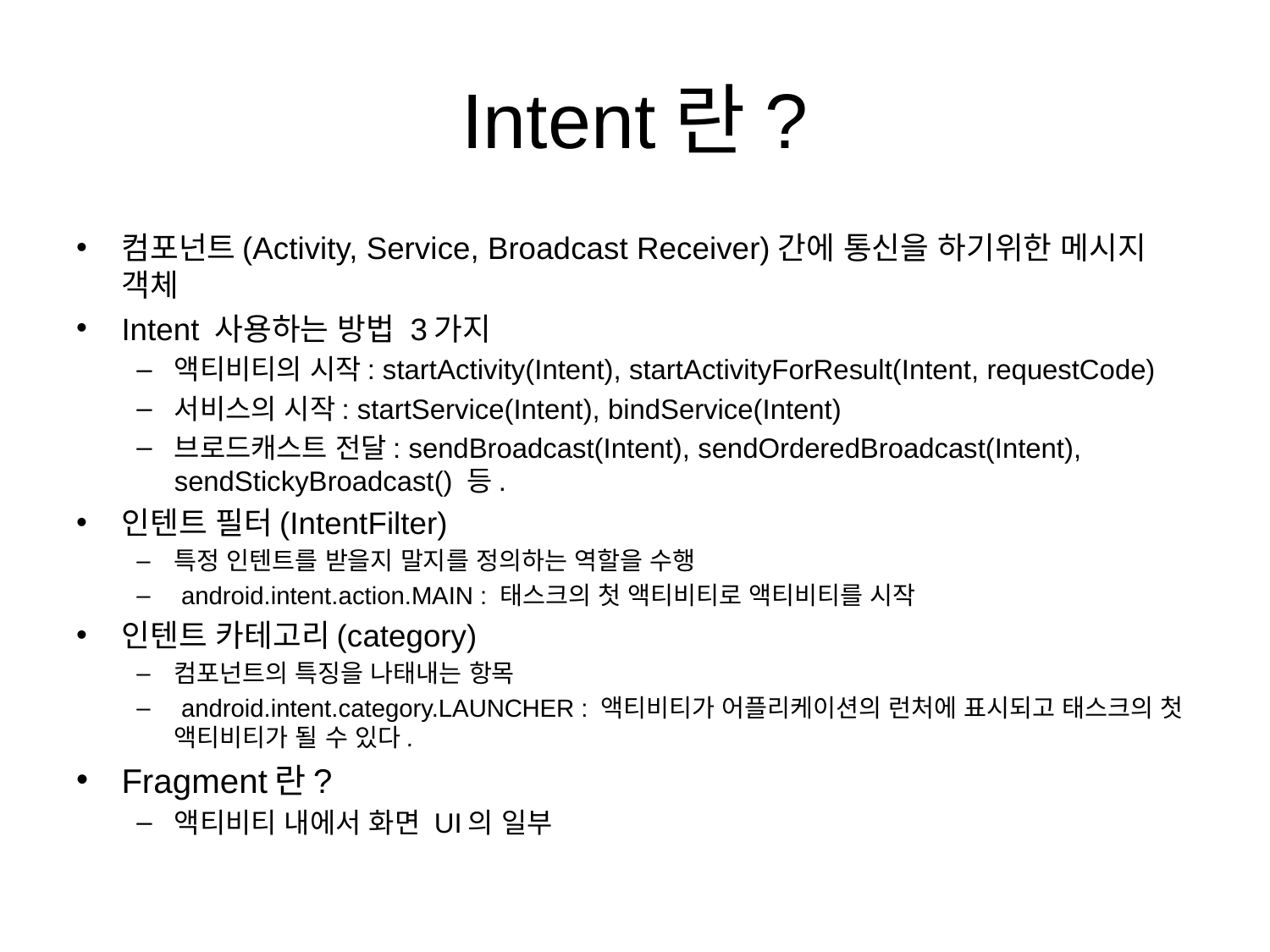

# Intent란?
컴포넌트(Activity, Service, Broadcast Receiver)간에 통신을 하기위한 메시지 객체
Intent 사용하는 방법 3가지
액티비티의 시작: startActivity(Intent), startActivityForResult(Intent, requestCode)
서비스의 시작: startService(Intent), bindService(Intent)
브로드캐스트 전달: sendBroadcast(Intent), sendOrderedBroadcast(Intent), sendStickyBroadcast() 등.
인텐트 필터(IntentFilter)
특정 인텐트를 받을지 말지를 정의하는 역할을 수행
 android.intent.action.MAIN : 태스크의 첫 액티비티로 액티비티를 시작
인텐트 카테고리(category)
컴포넌트의 특징을 나태내는 항목
 android.intent.category.LAUNCHER : 액티비티가 어플리케이션의 런처에 표시되고 태스크의 첫 액티비티가 될 수 있다.
Fragment란?
액티비티 내에서 화면 UI의 일부